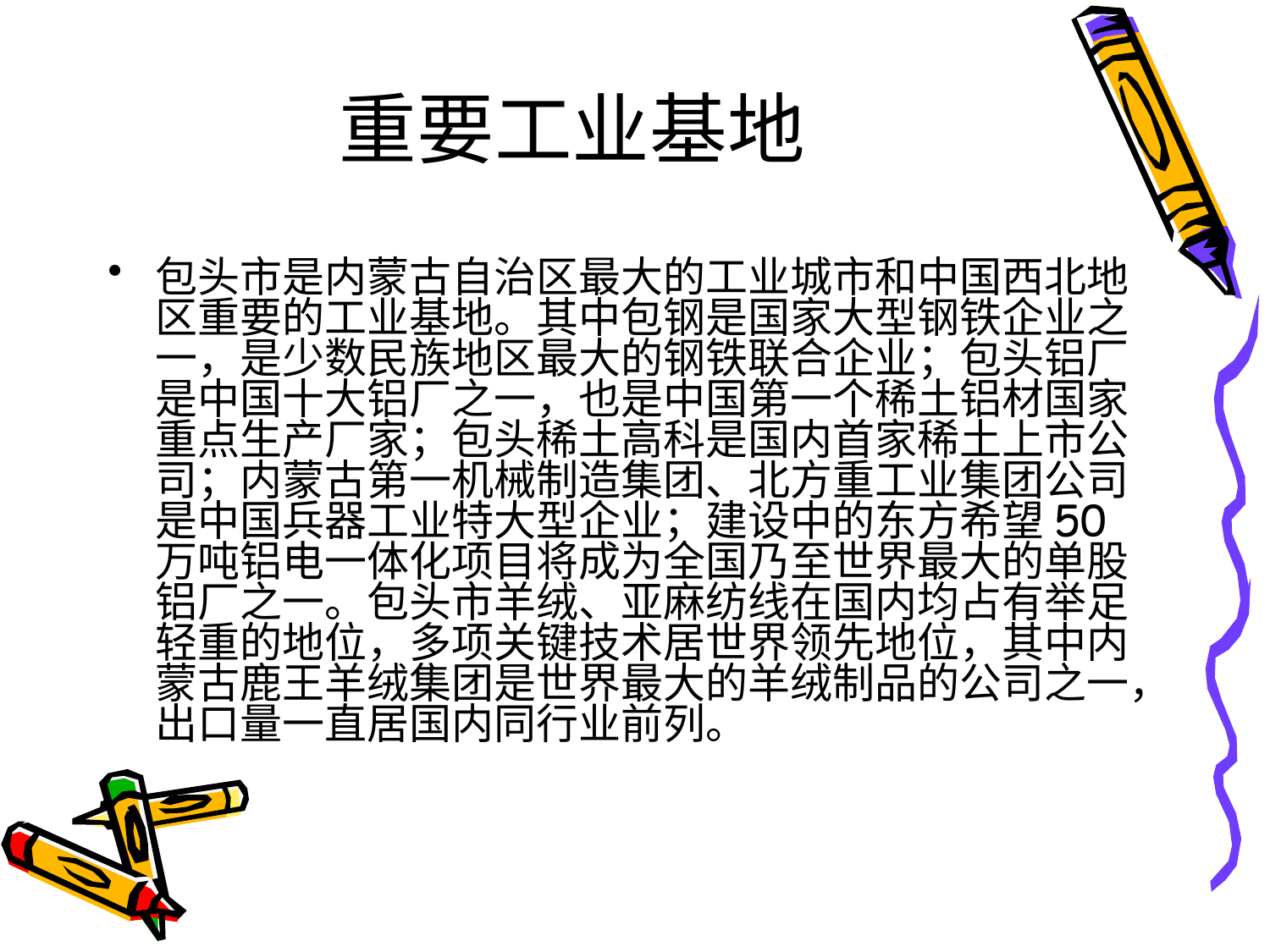

# 重要工业基地
包头市是内蒙古自治区最大的工业城市和中国西北地区重要的工业基地。其中包钢是国家大型钢铁企业之一，是少数民族地区最大的钢铁联合企业；包头铝厂是中国十大铝厂之一，也是中国第一个稀土铝材国家重点生产厂家；包头稀土高科是国内首家稀土上市公司；内蒙古第一机械制造集团、北方重工业集团公司是中国兵器工业特大型企业；建设中的东方希望50万吨铝电一体化项目将成为全国乃至世界最大的单股铝厂之一。包头市羊绒、亚麻纺线在国内均占有举足轻重的地位，多项关键技术居世界领先地位，其中内蒙古鹿王羊绒集团是世界最大的羊绒制品的公司之一，出口量一直居国内同行业前列。